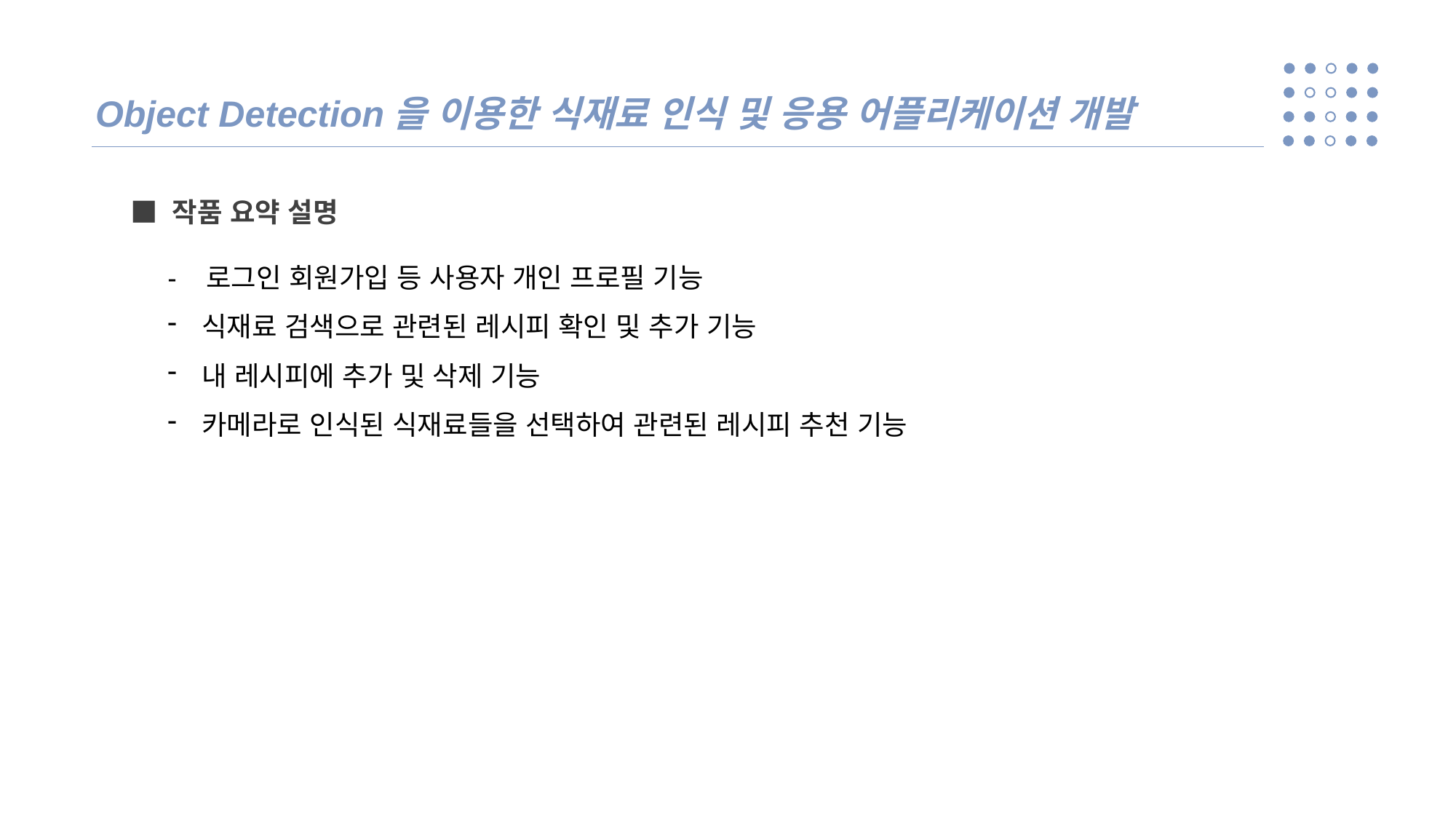

Object Detection을 이용한 식재료 인식 및 응용 어플리케이션 개발

■ 작품 요약 설명
-   로그인 회원가입 등 사용자 개인 프로필 기능
식재료 검색으로 관련된 레시피 확인 및 추가 기능
내 레시피에 추가 및 삭제 기능
카메라로 인식된 식재료들을 선택하여 관련된 레시피 추천 기능